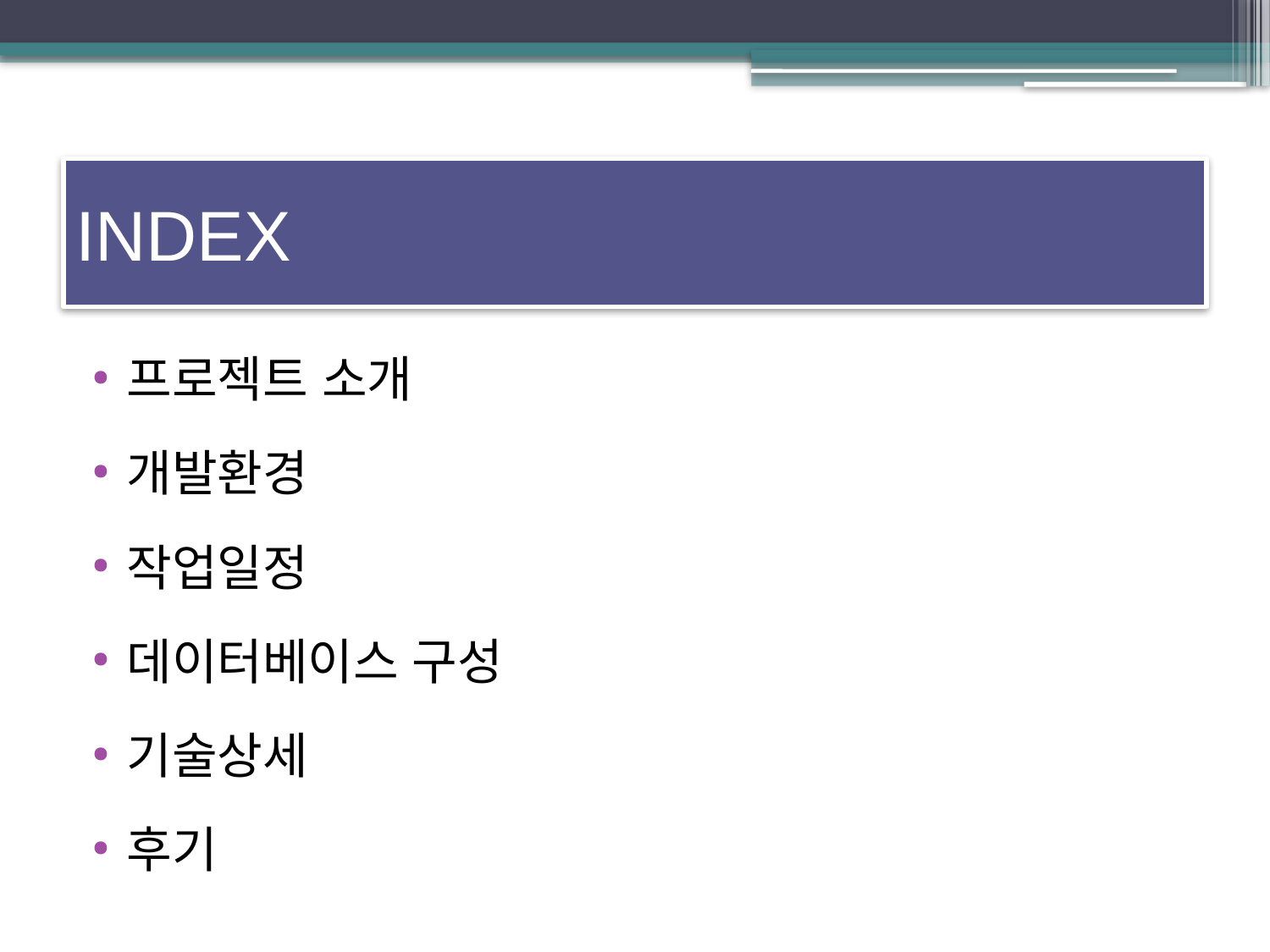

# INDEX
프로젝트 소개
개발환경
작업일정
데이터베이스 구성
기술상세
후기